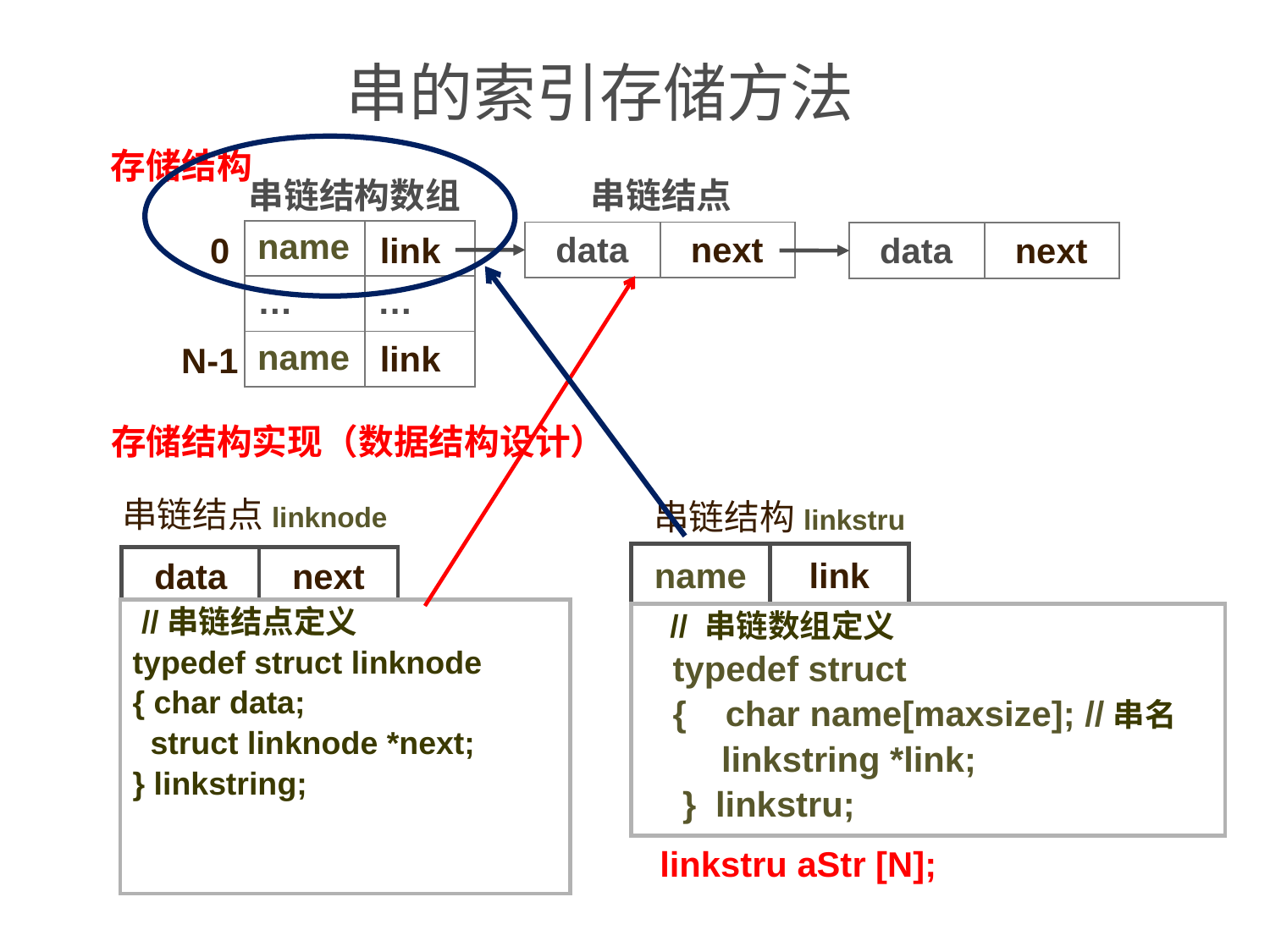

# 串的索引存储方法

存储结构
串链结构数组
串链结点
| name |  |
| --- | --- |
| … | … |
| name |  |
data
next
0
link
|  |  |
| --- | --- |
data
next
|  |  |
| --- | --- |

link
N-1
存储结构实现（数据结构设计）
串链结点linknode
串链结构linkstru
name
link
data
next
 //串链结点定义
typedef struct linknode
{ char data;
  struct linknode *next;
} linkstring;
   // 串链数组定义
   typedef struct
   {    char name[maxsize]; //串名
        linkstring *link;
    }  linkstru;
 linkstru aStr [N];
79